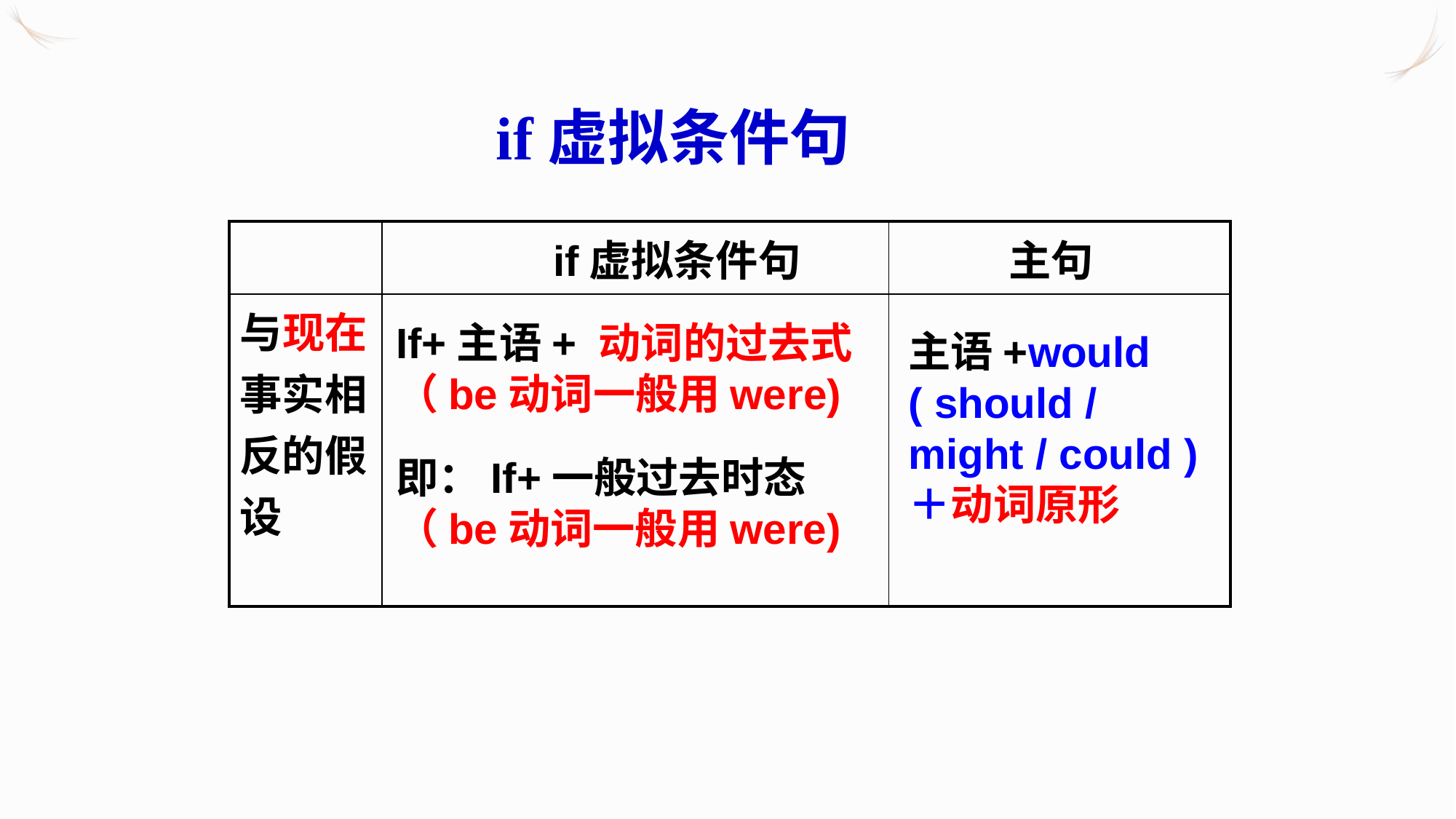

if虚拟条件句
|  | if虚拟条件句 | 主句 |
| --- | --- | --- |
| 与现在事实相反的假设 |  |  |
If+主语+ 动词的过去式
（be动词一般用were)

主语+would ( should / might / could )＋动词原形

即：If+一般过去时态
（be动词一般用were)